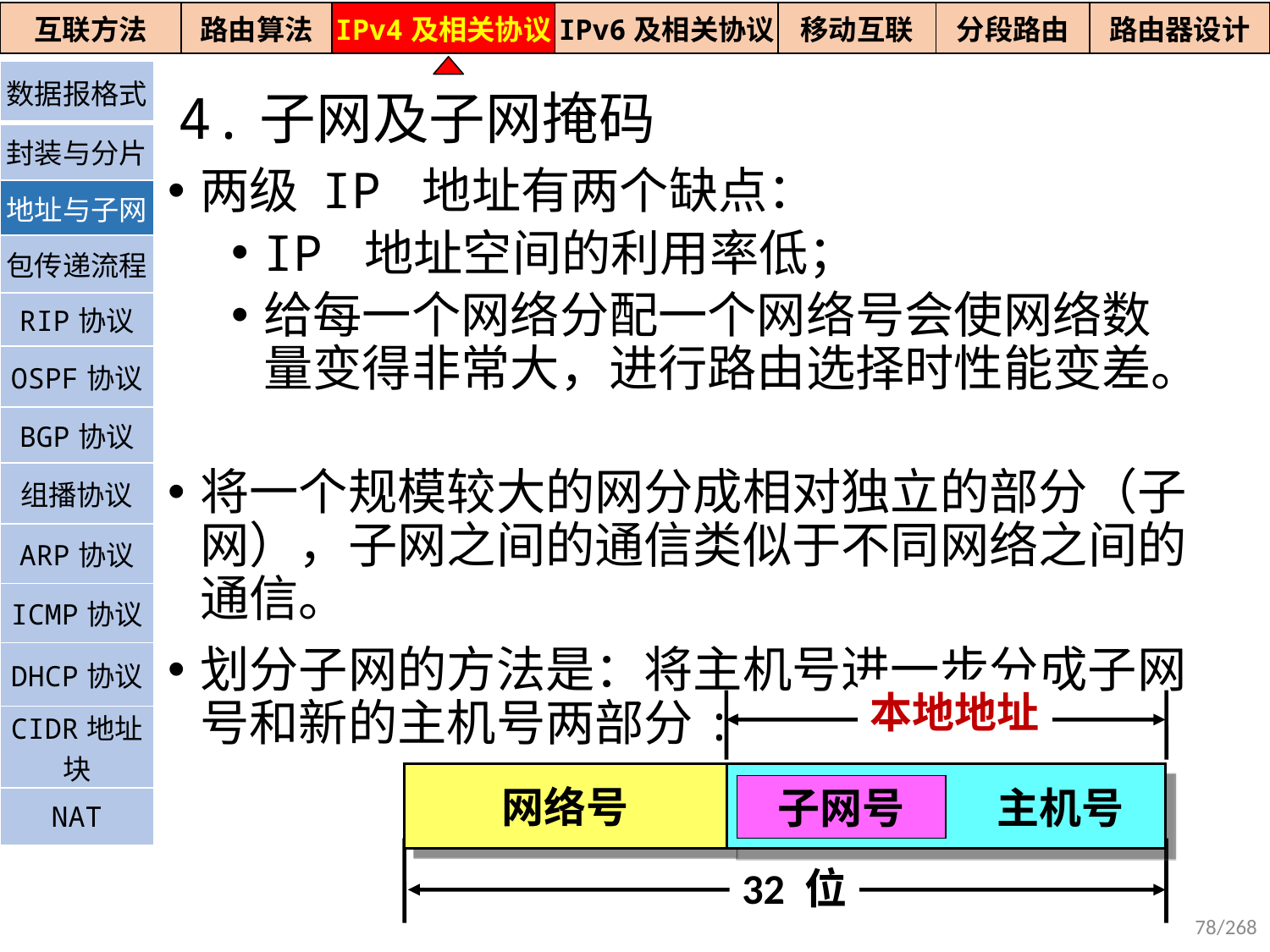

| 互联方法 | 路由算法 | IPv4及相关协议 | IPv6及相关协议 | 移动互联 | 分段路由 | 路由器设计 |
| --- | --- | --- | --- | --- | --- | --- |

| 数据报格式 |
| --- |
| 封装与分片 |
| 地址与子网 |
| 包传递流程 |
| RIP协议 |
| OSPF协议 |
| BGP协议 |
| 组播协议 |
| ARP协议 |
| ICMP协议 |
| DHCP协议 |
| CIDR地址块 |
| NAT |
4.子网及子网掩码
两级 IP 地址有两个缺点：
IP 地址空间的利用率低；
给每一个网络分配一个网络号会使网络数量变得非常大，进行路由选择时性能变差。
将一个规模较大的网分成相对独立的部分（子网），子网之间的通信类似于不同网络之间的通信。
划分子网的方法是：将主机号进一步分成子网号和新的主机号两部分:
本地地址

32 位

网络号

主机号
子网号

78/268